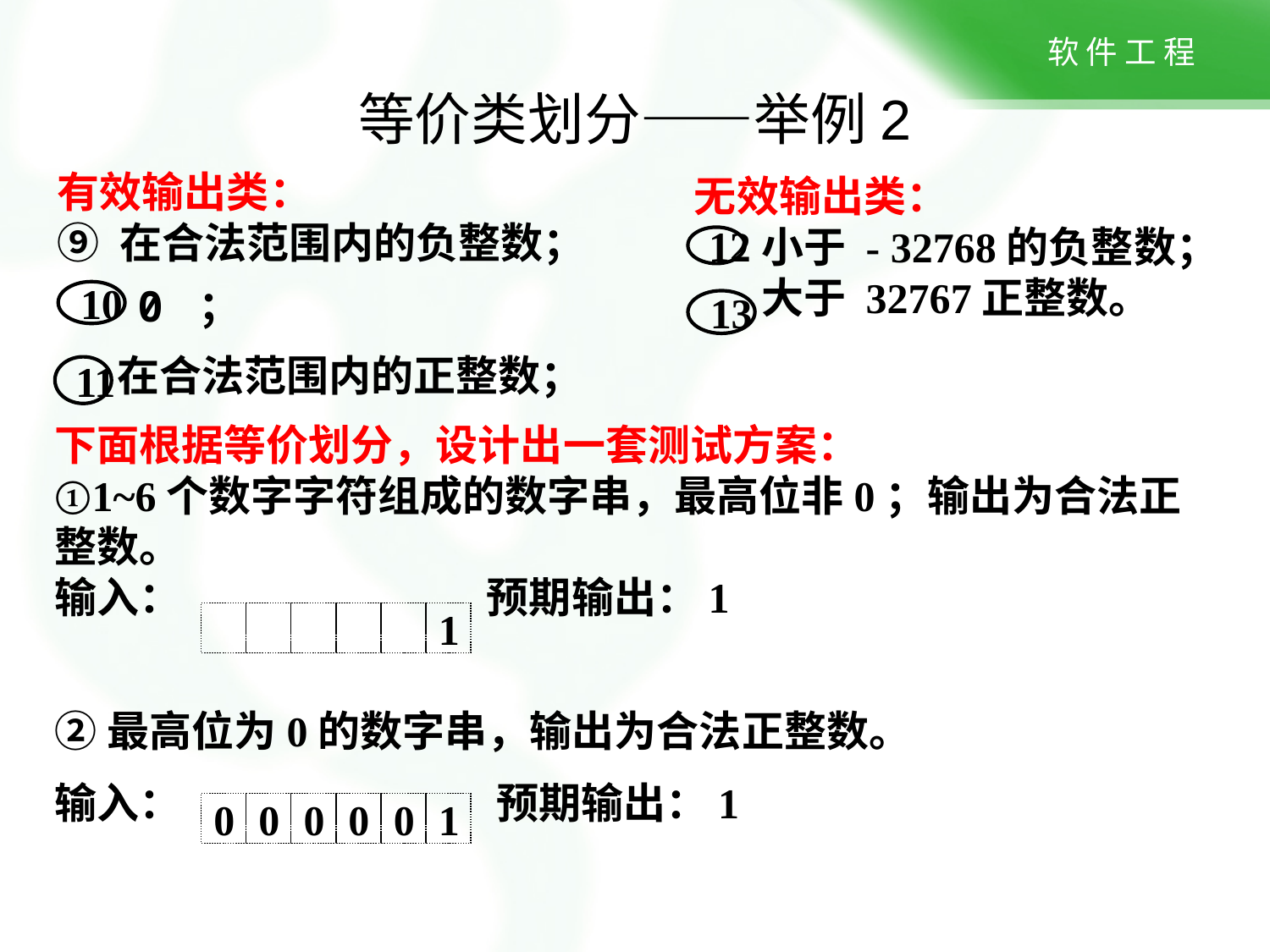

等价类划分——举例2
有效输出类：
⑨ 在合法范围内的负整数；
无效输出类：
      小于 - 32768的负整数；
      大于 32767正整数。
12
0 ；
10
13
在合法范围内的正整数；
11
下面根据等价划分，设计出一套测试方案：
①1~6个数字字符组成的数字串，最高位非0；输出为合法正整数。
输入：                                预期输出：1

1
②最高位为0的数字串，输出为合法正整数。
输入：                                 预期输出：1
0
0
0
0
0
1